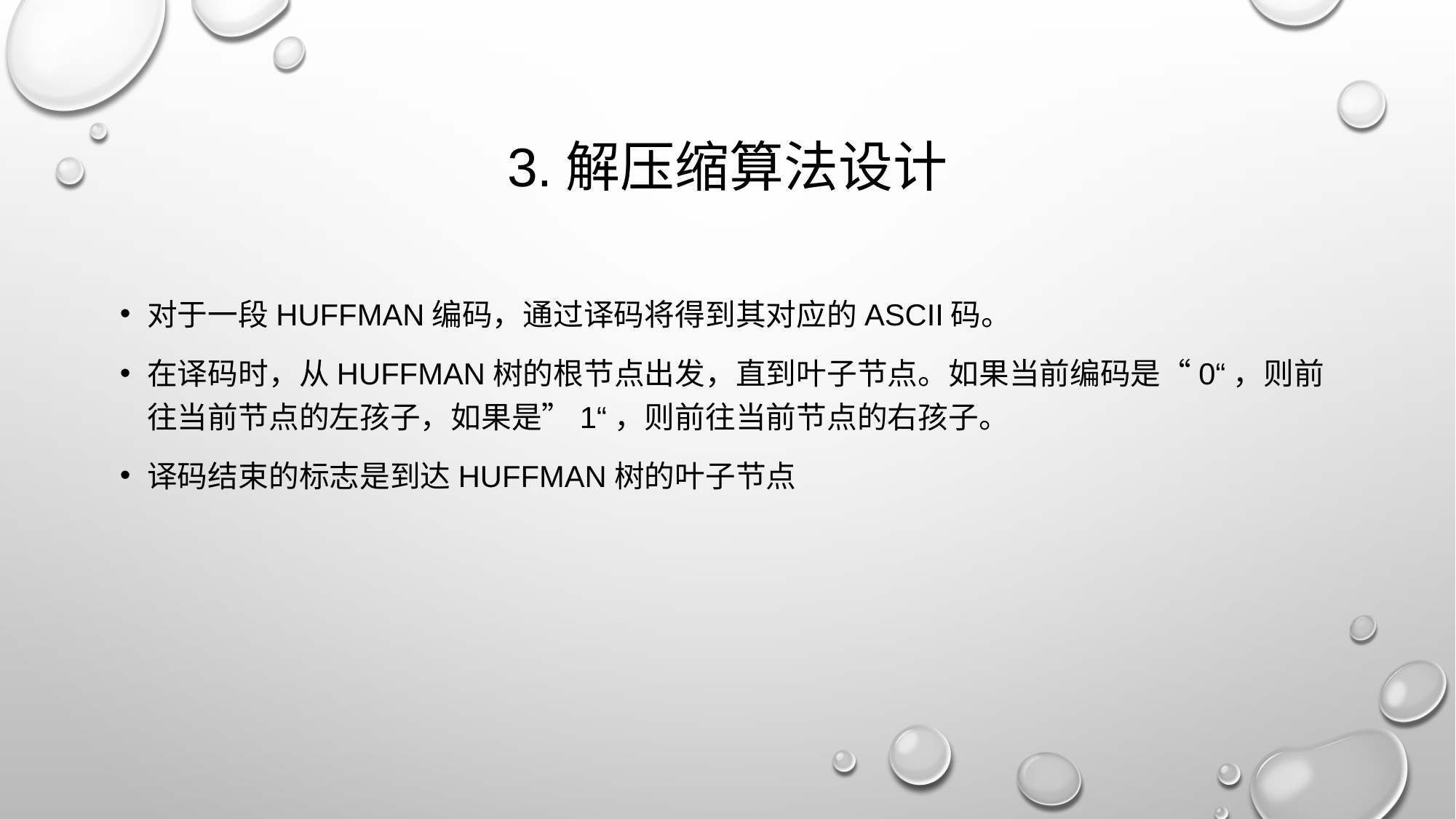

# 3.解压缩算法设计
对于一段Huffman编码，通过译码将得到其对应的ASCII码。
在译码时，从Huffman树的根节点出发，直到叶子节点。如果当前编码是“0“，则前往当前节点的左孩子，如果是”1“，则前往当前节点的右孩子。
译码结束的标志是到达Huffman树的叶子节点